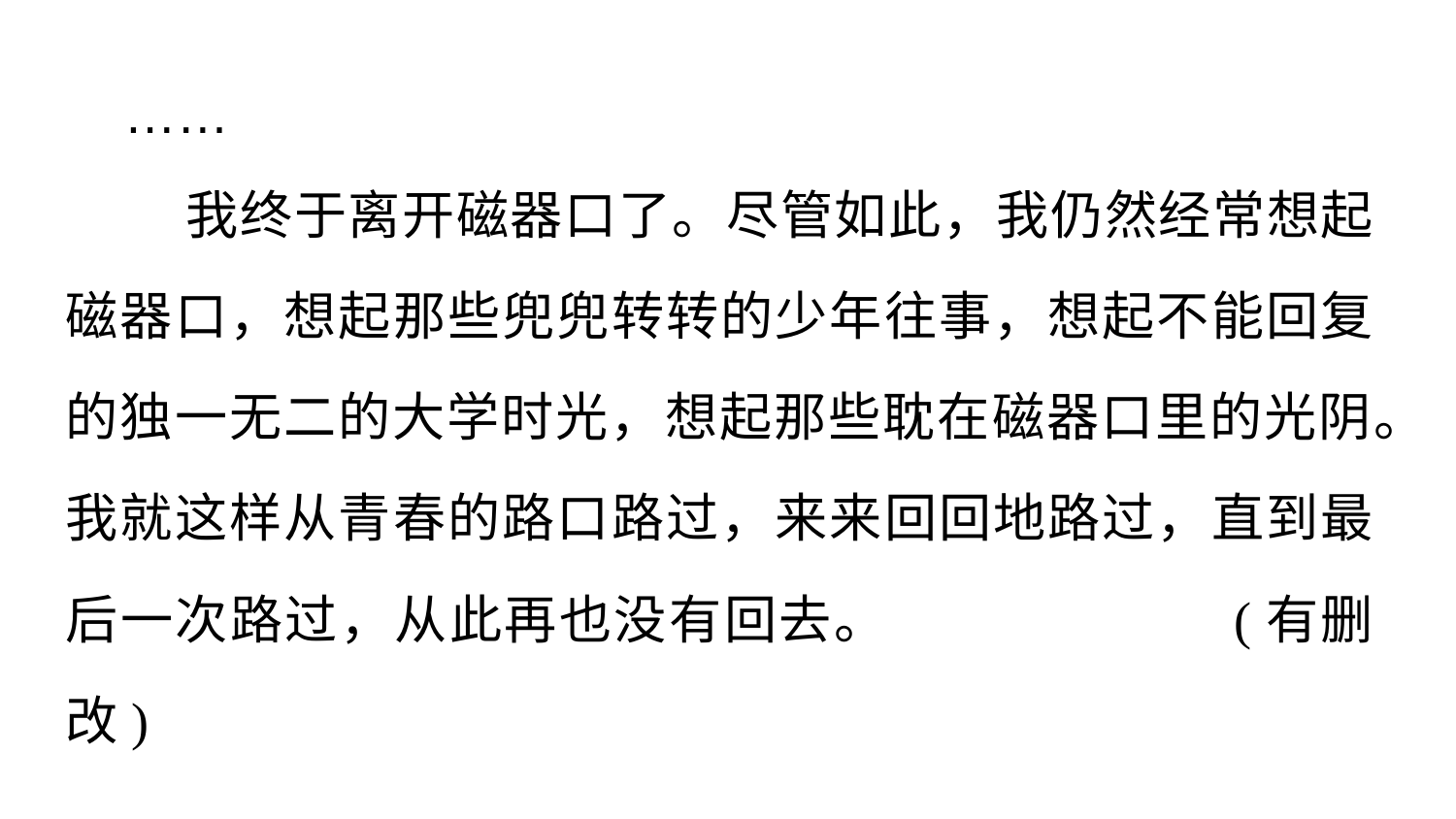

……
        我终于离开磁器口了。尽管如此，我仍然经常想起磁器口，想起那些兜兜转转的少年往事，想起不能回复的独一无二的大学时光，想起那些耽在磁器口里的光阴。我就这样从青春的路口路过，来来回回地路过，直到最后一次路过，从此再也没有回去。		       (有删改)